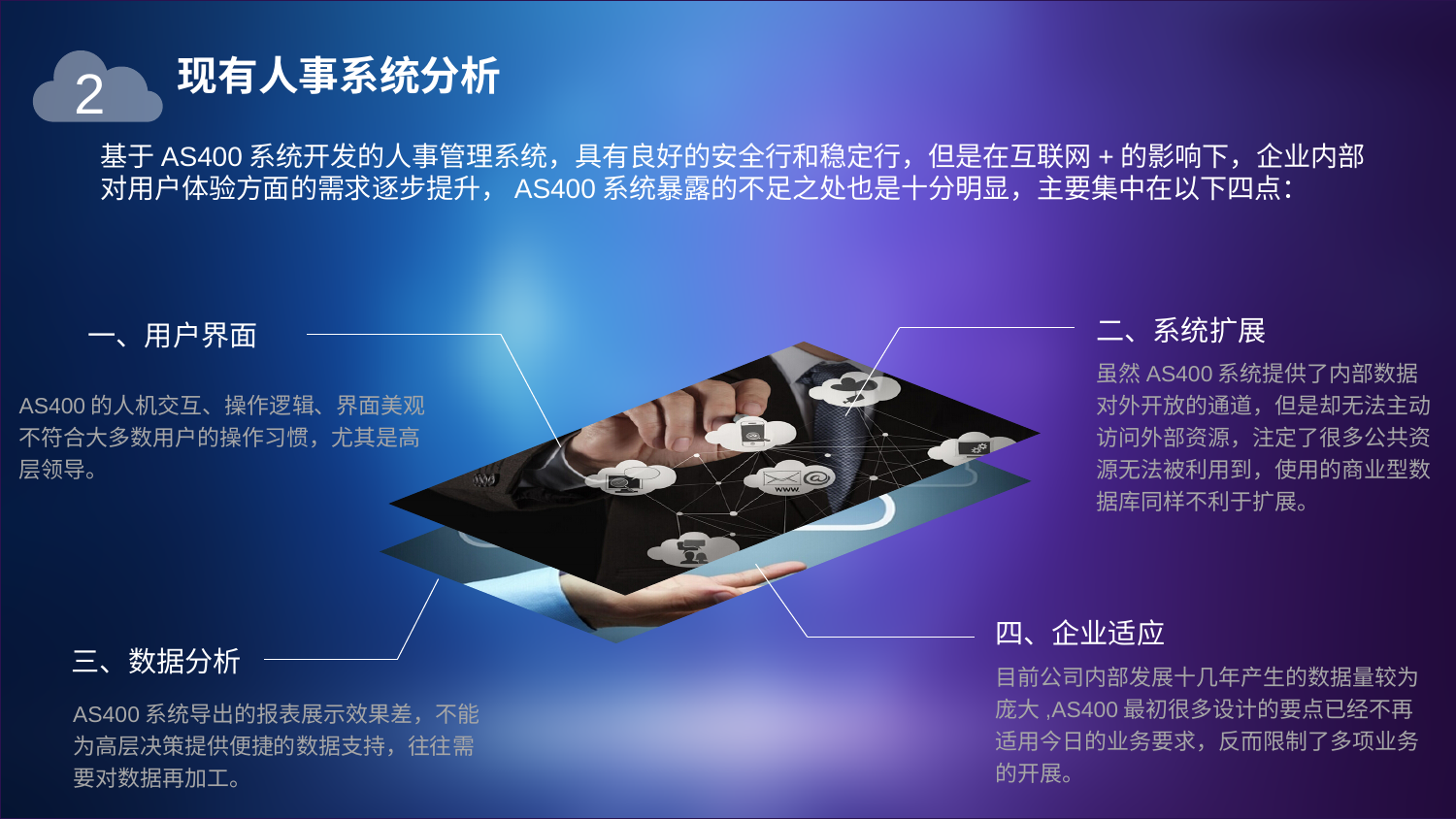

现有人事系统分析
2

基于AS400系统开发的人事管理系统，具有良好的安全行和稳定行，但是在互联网+的影响下，企业内部对用户体验方面的需求逐步提升，AS400系统暴露的不足之处也是十分明显，主要集中在以下四点：
二、系统扩展
虽然AS400系统提供了内部数据对外开放的通道，但是却无法主动访问外部资源，注定了很多公共资源无法被利用到，使用的商业型数据库同样不利于扩展。
一、用户界面
AS400的人机交互、操作逻辑、界面美观不符合大多数用户的操作习惯，尤其是高层领导。

四、企业适应
目前公司内部发展十几年产生的数据量较为庞大,AS400最初很多设计的要点已经不再适用今日的业务要求，反而限制了多项业务的开展。
三、数据分析
AS400系统导出的报表展示效果差，不能为高层决策提供便捷的数据支持，往往需要对数据再加工。